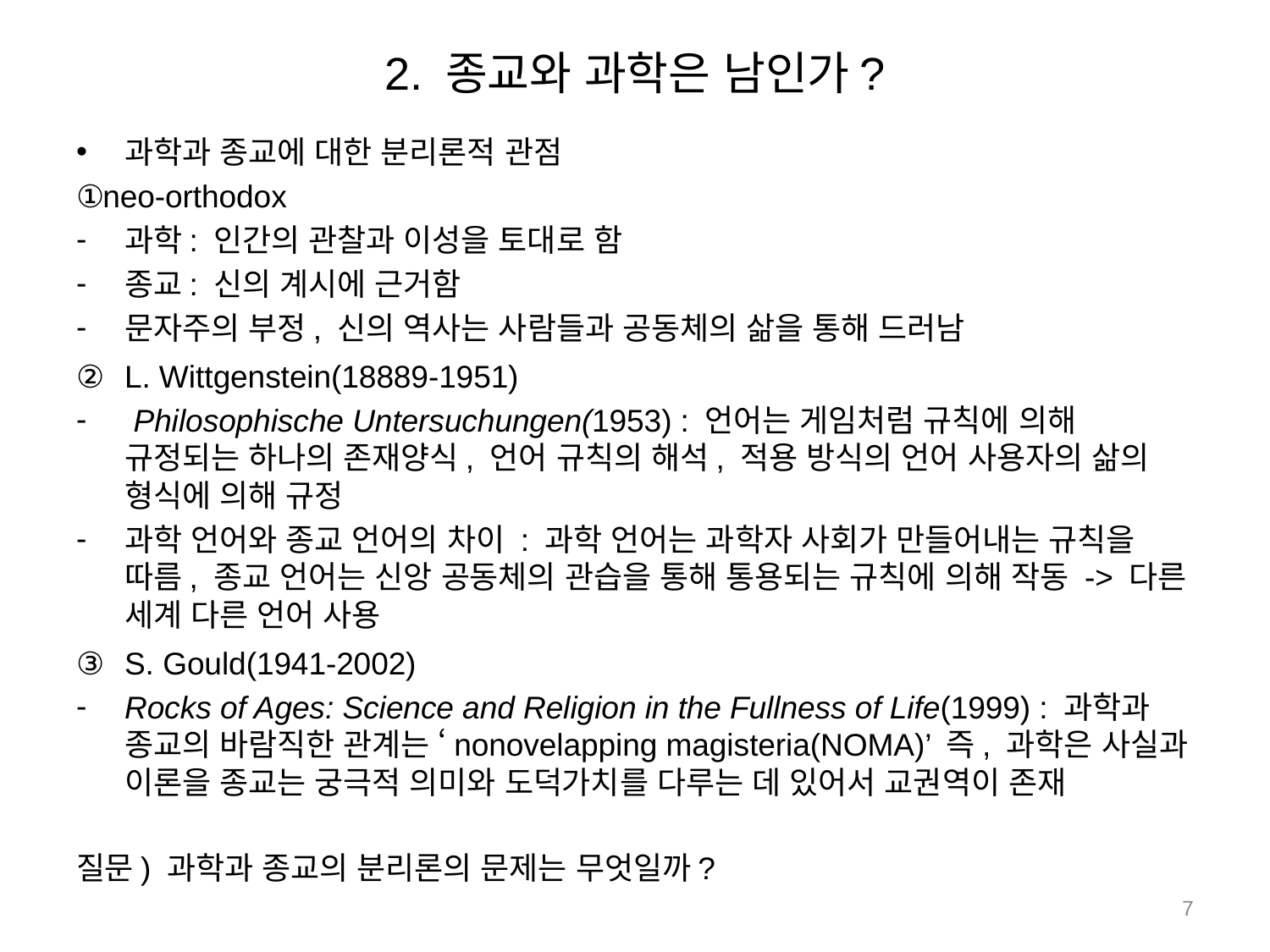

# 2. 종교와 과학은 남인가?
과학과 종교에 대한 분리론적 관점
neo-orthodox
과학: 인간의 관찰과 이성을 토대로 함
종교: 신의 계시에 근거함
문자주의 부정, 신의 역사는 사람들과 공동체의 삶을 통해 드러남

L. Wittgenstein(18889-1951)
 Philosophische Untersuchungen(1953) : 언어는 게임처럼 규칙에 의해 규정되는 하나의 존재양식, 언어 규칙의 해석, 적용 방식의 언어 사용자의 삶의 형식에 의해 규정
과학 언어와 종교 언어의 차이 : 과학 언어는 과학자 사회가 만들어내는 규칙을 따름, 종교 언어는 신앙 공동체의 관습을 통해 통용되는 규칙에 의해 작동 -> 다른 세계 다른 언어 사용

S. Gould(1941-2002)
Rocks of Ages: Science and Religion in the Fullness of Life(1999) : 과학과 종교의 바람직한 관계는 ‘nonovelapping magisteria(NOMA)’ 즉, 과학은 사실과 이론을 종교는 궁극적 의미와 도덕가치를 다루는 데 있어서 교권역이 존재

질문) 과학과 종교의 분리론의 문제는 무엇일까?
7